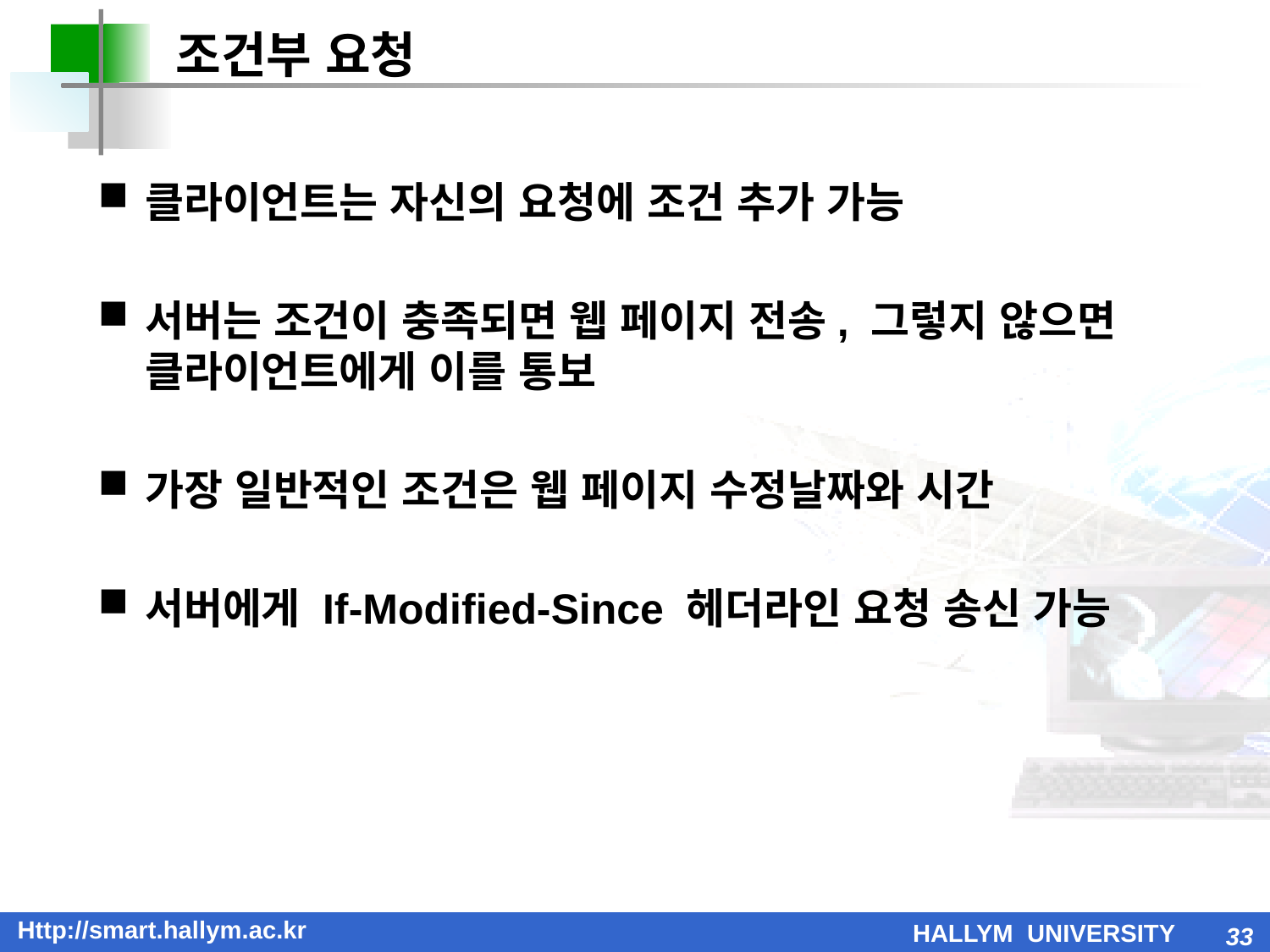

조건부 요청

클라이언트는 자신의 요청에 조건 추가 가능

서버는 조건이 충족되면 웹 페이지 전송, 그렇지 않으면 클라이언트에게 이를 통보

가장 일반적인 조건은 웹 페이지 수정날짜와 시간

서버에게 If-Modified-Since 헤더라인 요청 송신 가능

33